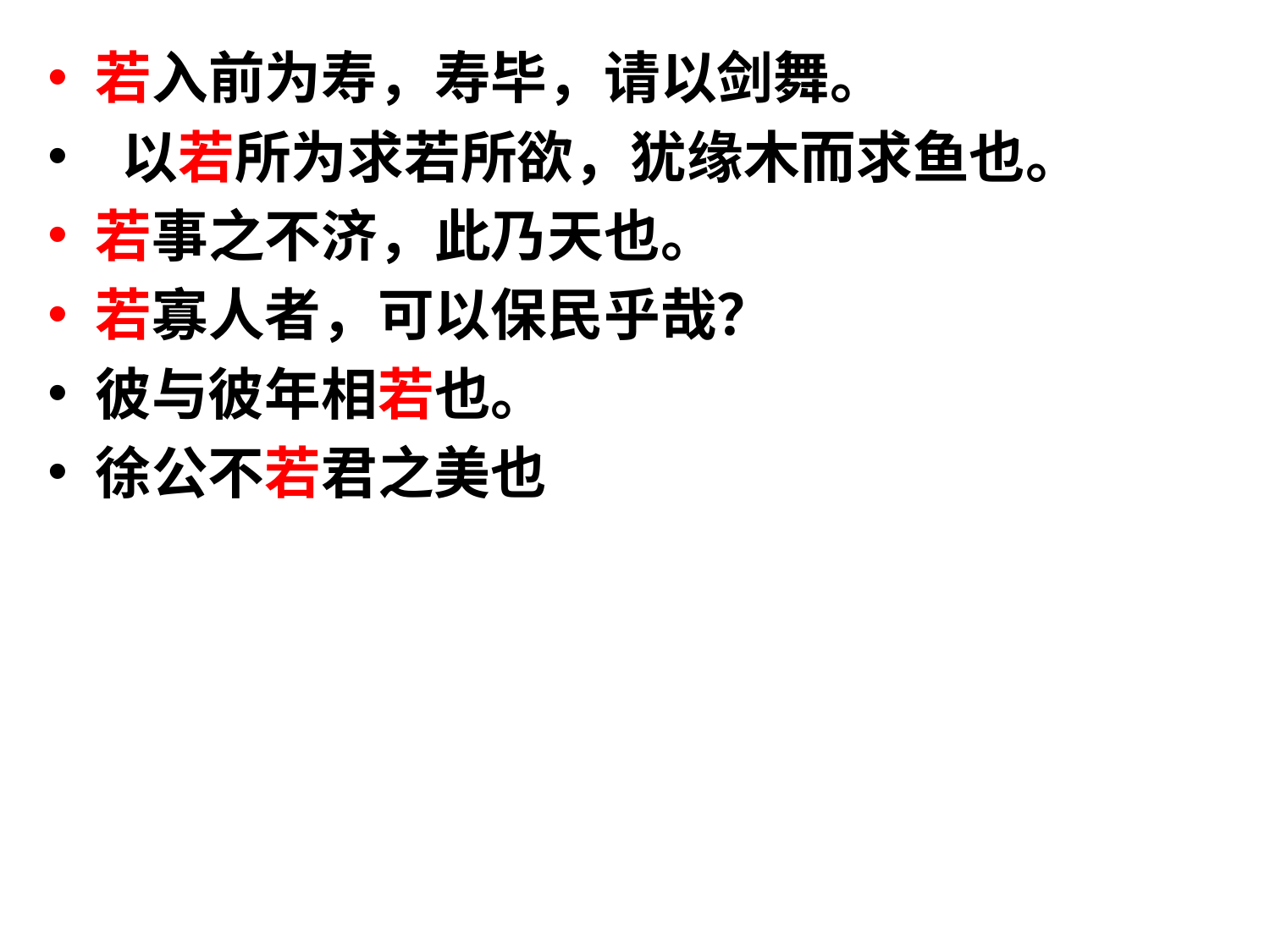

若入前为寿，寿毕，请以剑舞。
 以若所为求若所欲，犹缘木而求鱼也。
若事之不济，此乃天也。
若寡人者，可以保民乎哉？
彼与彼年相若也。
徐公不若君之美也